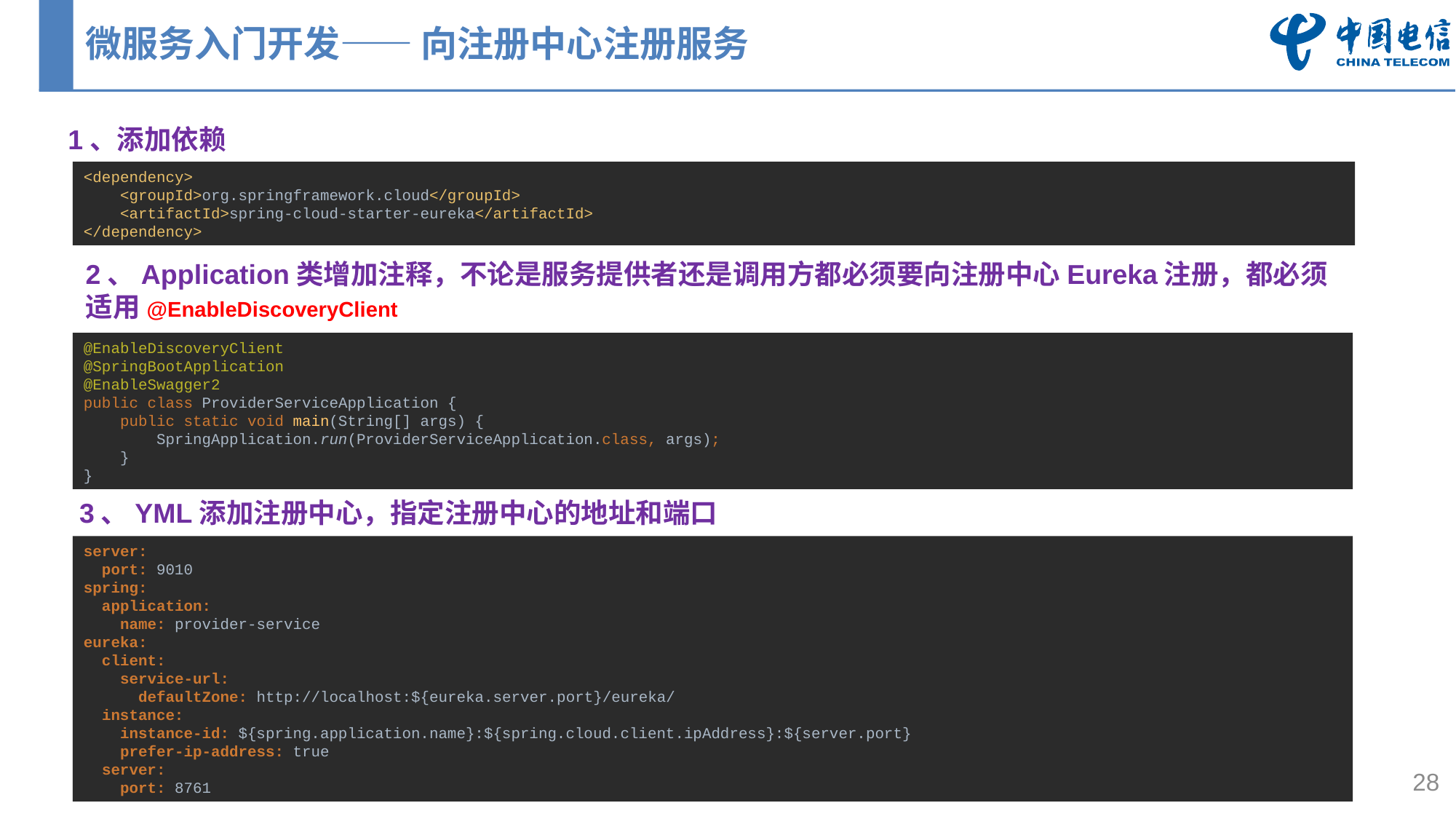

# 微服务入门开发—— 向注册中心注册服务
1、添加依赖
<dependency>
    <groupId>org.springframework.cloud</groupId>
    <artifactId>spring-cloud-starter-eureka</artifactId>
</dependency>
2、Application类增加注释，不论是服务提供者还是调用方都必须要向注册中心Eureka注册，都必须适用@EnableDiscoveryClient
@EnableDiscoveryClient
@SpringBootApplication
@EnableSwagger2
public class ProviderServiceApplication {
    public static void main(String[] args) {
        SpringApplication.run(ProviderServiceApplication.class, args);
    }
}
3、YML添加注册中心，指定注册中心的地址和端口
server:
  port: 9010
spring:
  application:
    name: provider-service
eureka:
  client:
    service-url:
      defaultZone: http://localhost:${eureka.server.port}/eureka/
  instance:
    instance-id: ${spring.application.name}:${spring.cloud.client.ipAddress}:${server.port}
    prefer-ip-address: true
  server:
    port: 8761
28